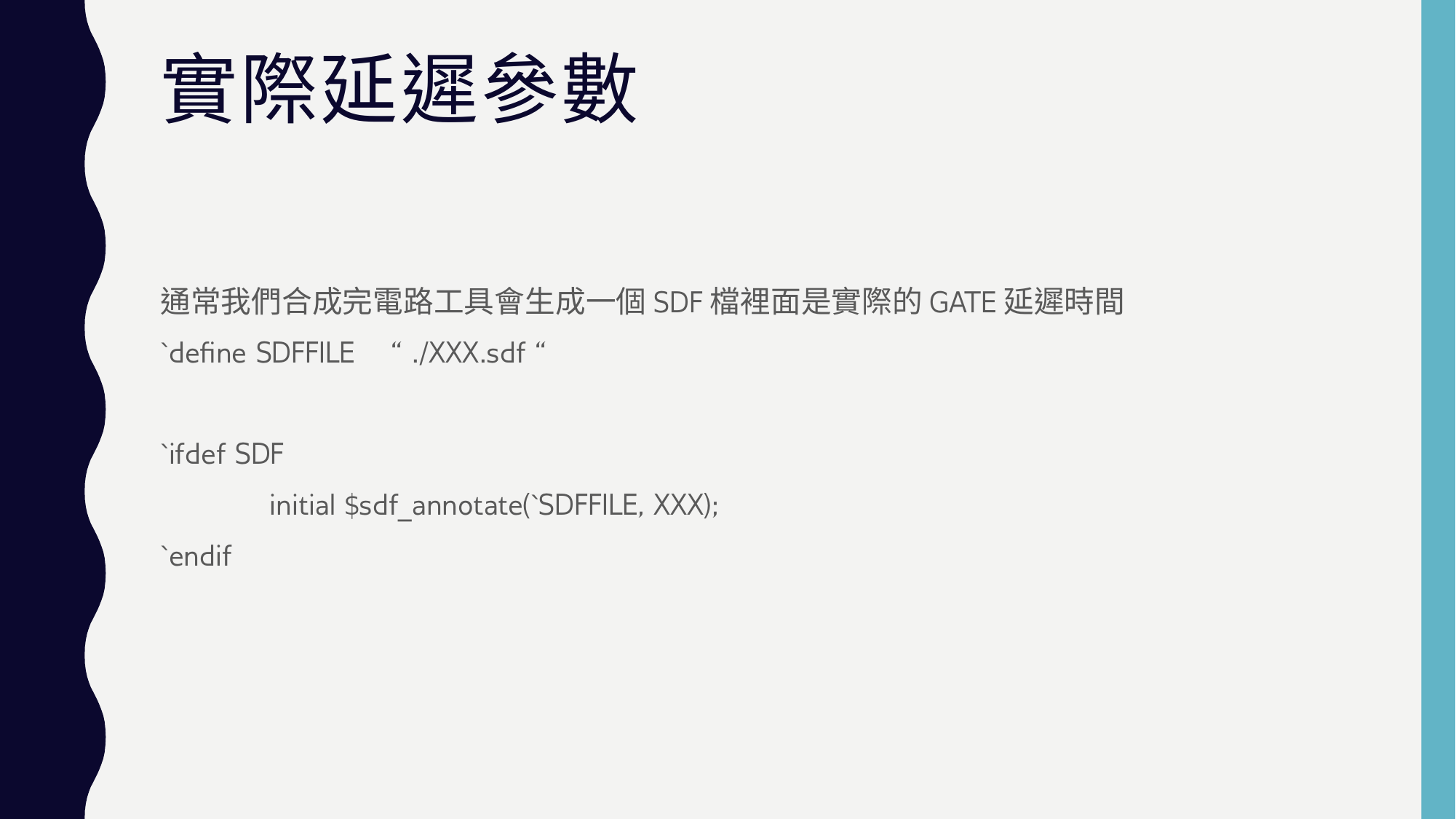

# 實際延遲參數
通常我們合成完電路工具會生成一個SDF檔裡面是實際的GATE延遲時間
`define SDFFILE    “ ./XXX.sdf “

`ifdef SDF
	initial $sdf_annotate(`SDFFILE, XXX);
`endif